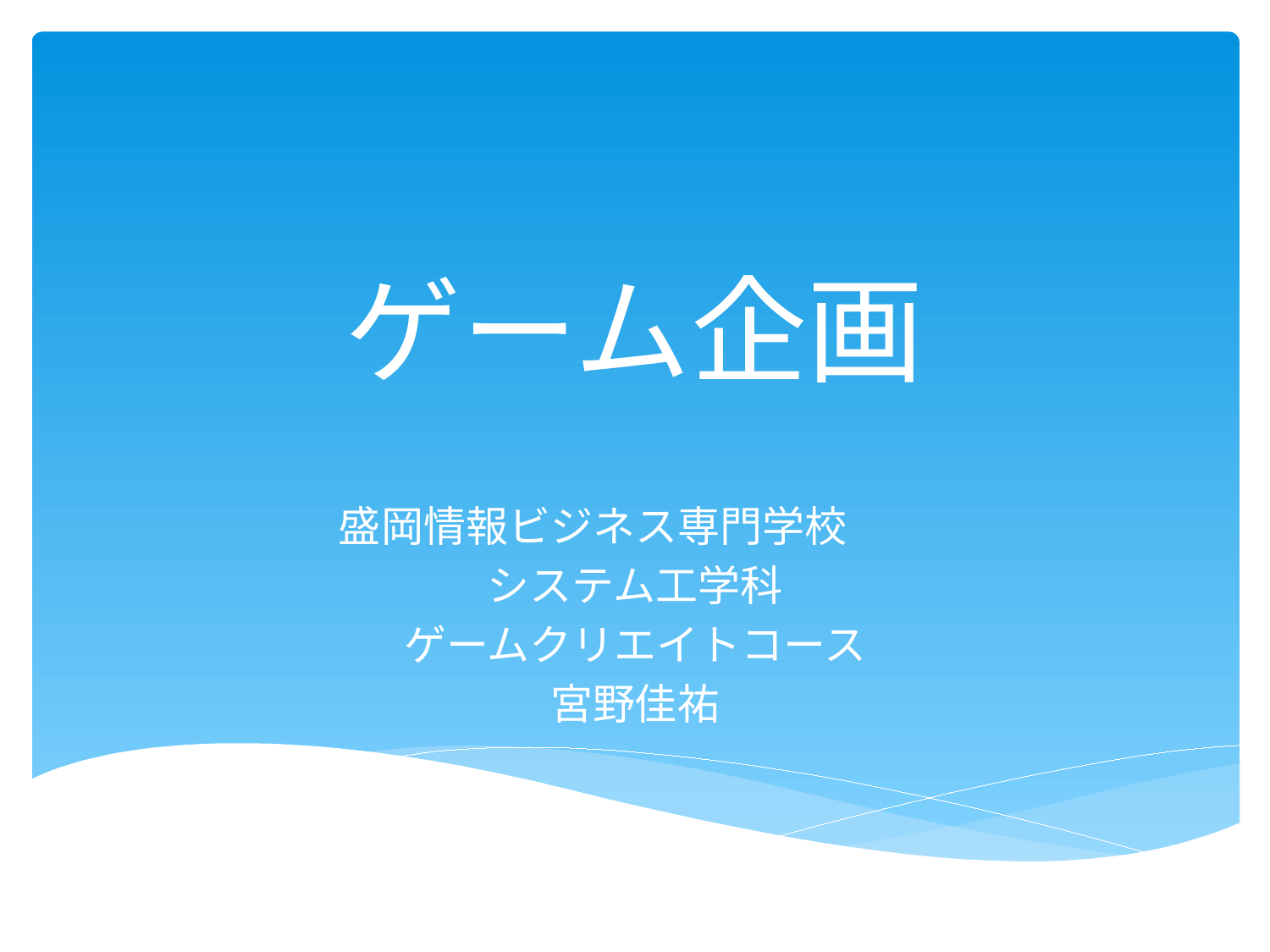

# ゲーム企画
盛岡情報ビジネス専門学校
システム工学科
ゲームクリエイトコース
宮野佳祐